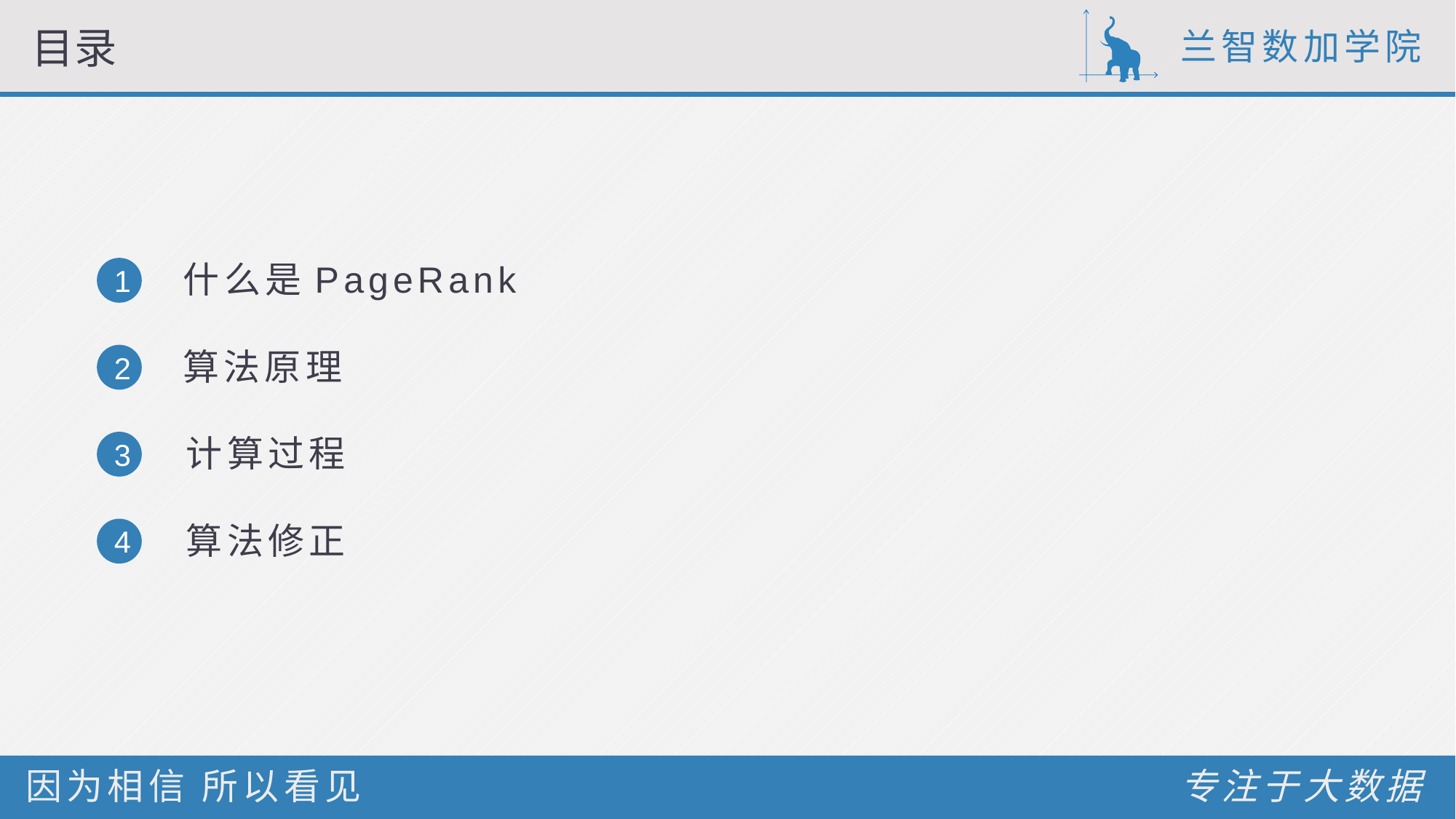

# 目录
什么是PageRank
1
算法原理
2
计算过程
3
算法修正
4